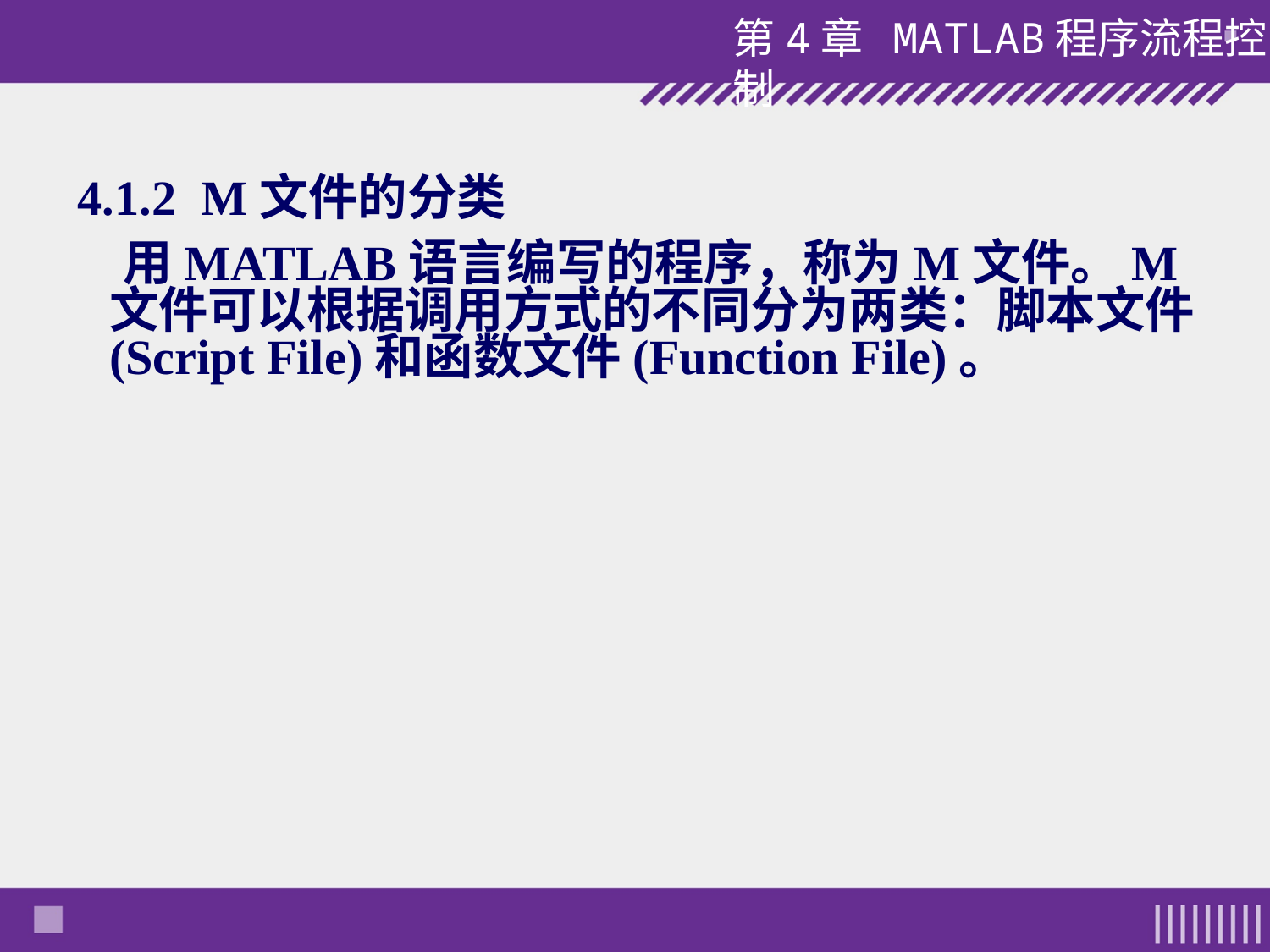

4.1.2  M文件的分类
   用MATLAB语言编写的程序，称为M文件。M文件可以根据调用方式的不同分为两类：脚本文件(Script File)和函数文件(Function File)。